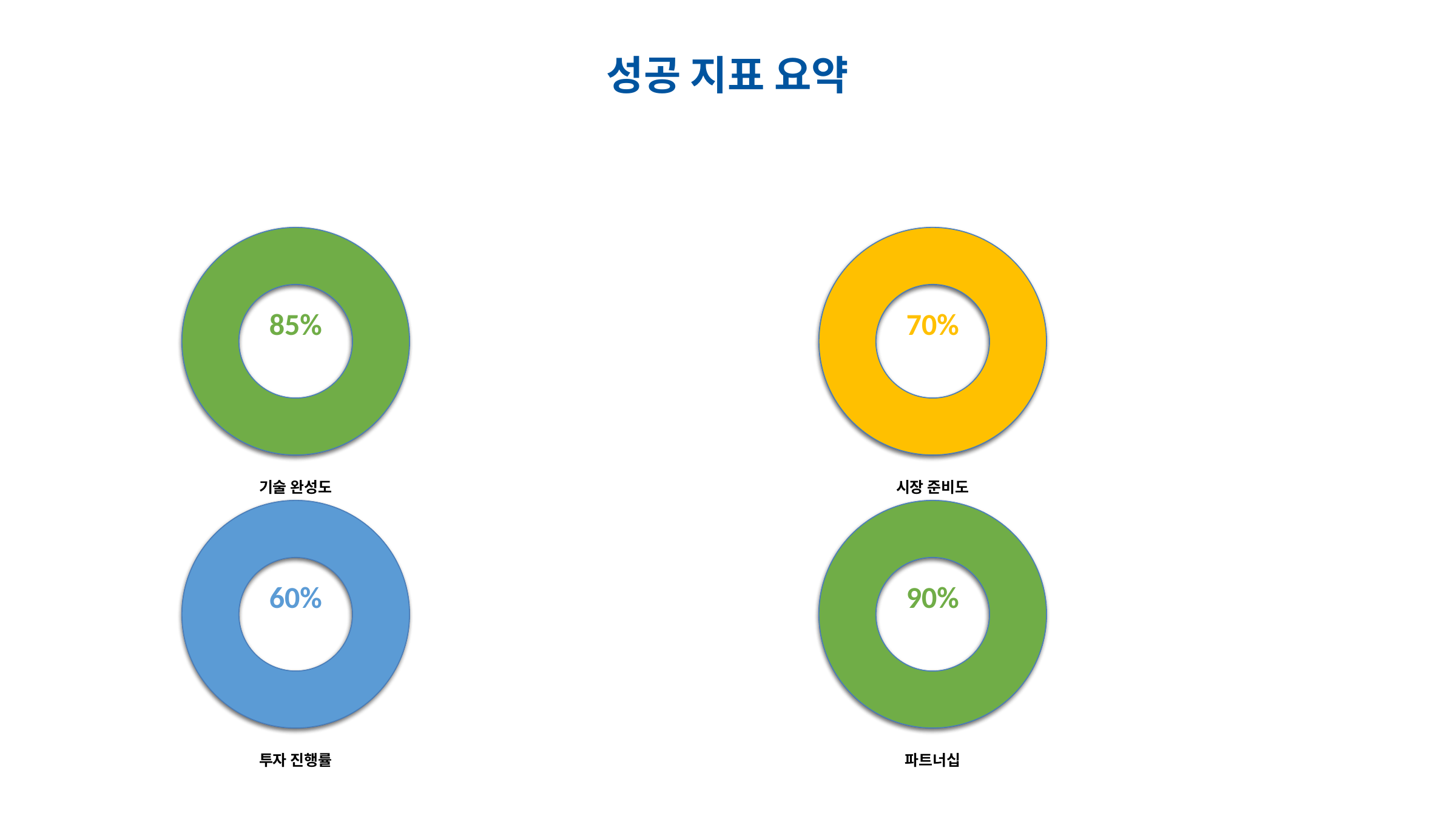

#
성공 지표 요약

85%
70%
기술 완성도
시장 준비도

60%
90%
투자 진행률
파트너십